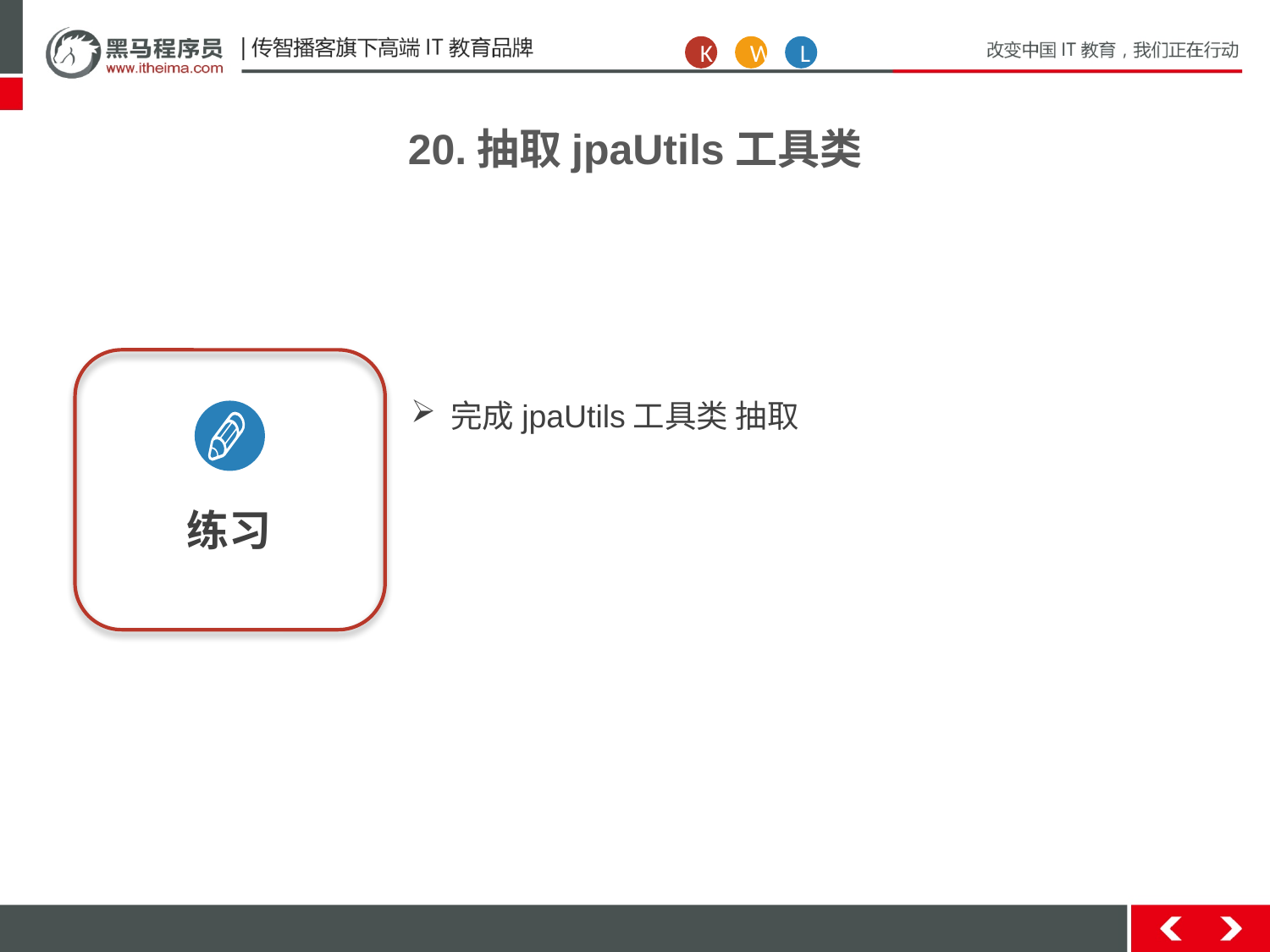

K
W
L
20.抽取jpaUtils工具类

完成jpaUtils工具类 抽取

练习